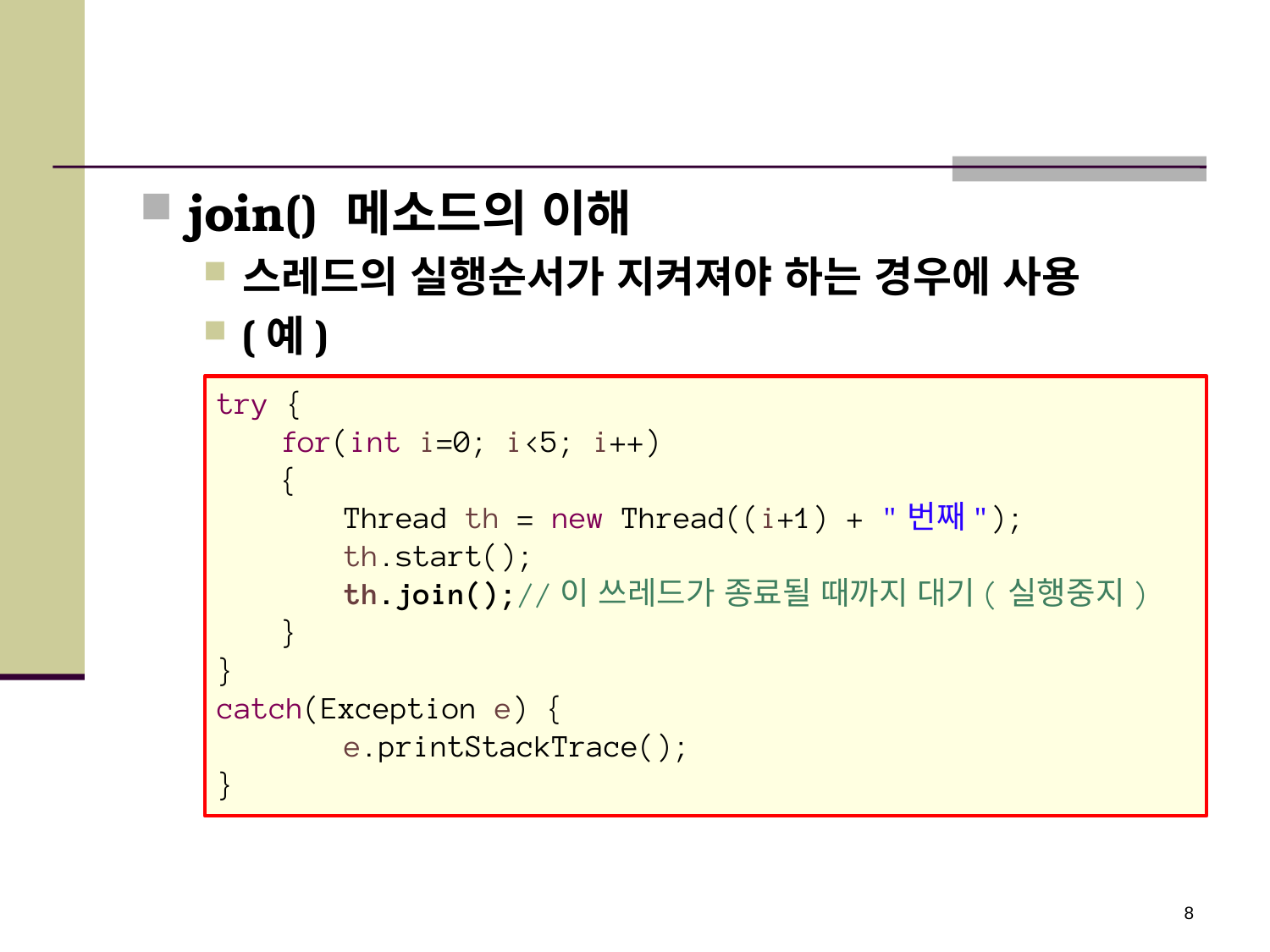

#
join() 메소드의 이해
스레드의 실행순서가 지켜져야 하는 경우에 사용
(예)

이 경우에는 5개 Thread가 순서대로 실행된다.

try {
for(int i=0; i<5; i++)
{
Thread th = new Thread((i+1) + "번째");
th.start();
th.join();//이 쓰레드가 종료될 때까지 대기(실행중지)
}
}
catch(Exception e) {
	e.printStackTrace();
}
8